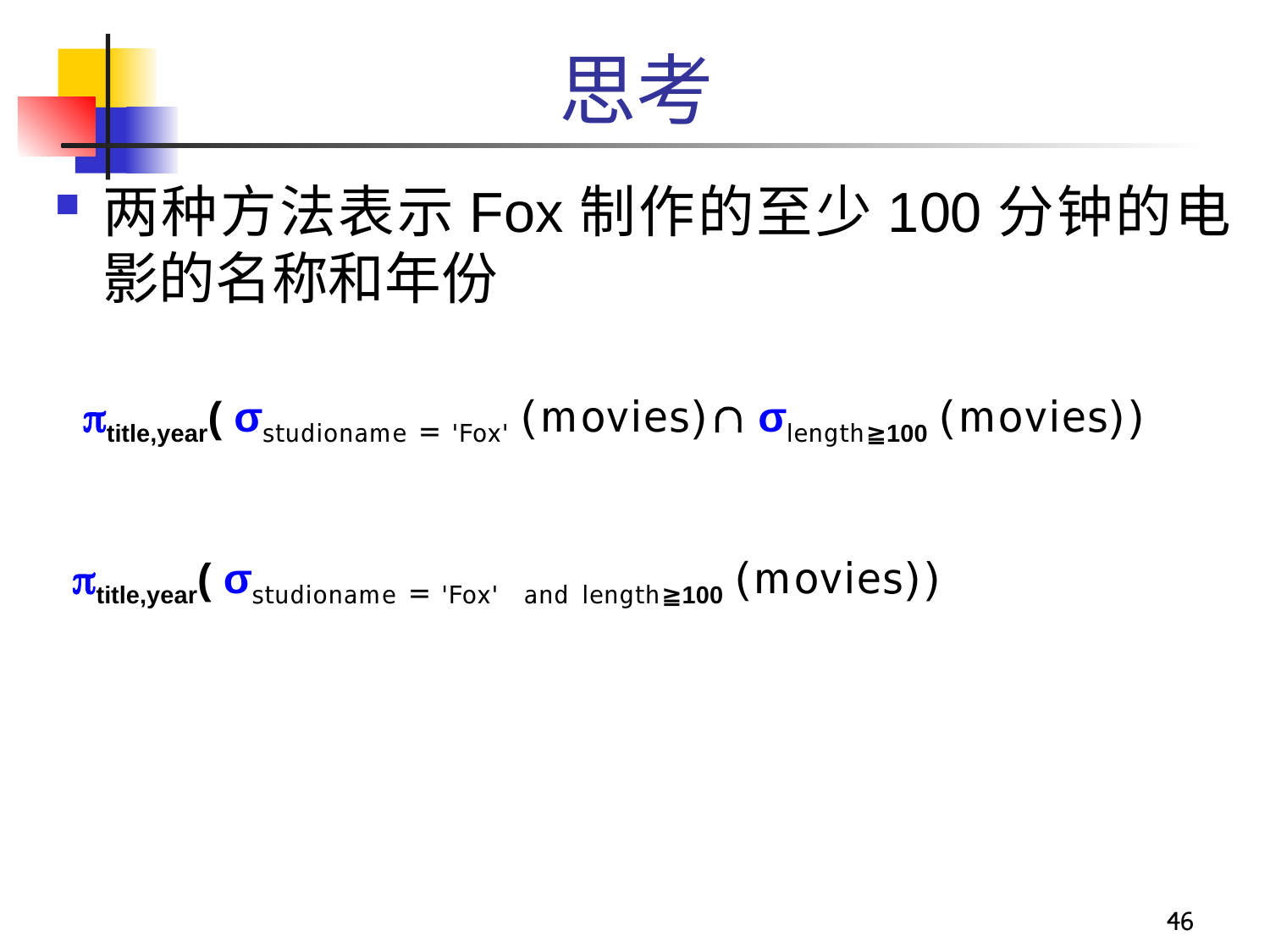

# 思考
两种方法表示Fox制作的至少100分钟的电影的名称和年份
πtitle,year( σstudioname＝'Fox' (movies)∩ σlength≧100 (movies))

 πtitle,year( σstudioname＝'Fox'  and length≧100 (movies))

46